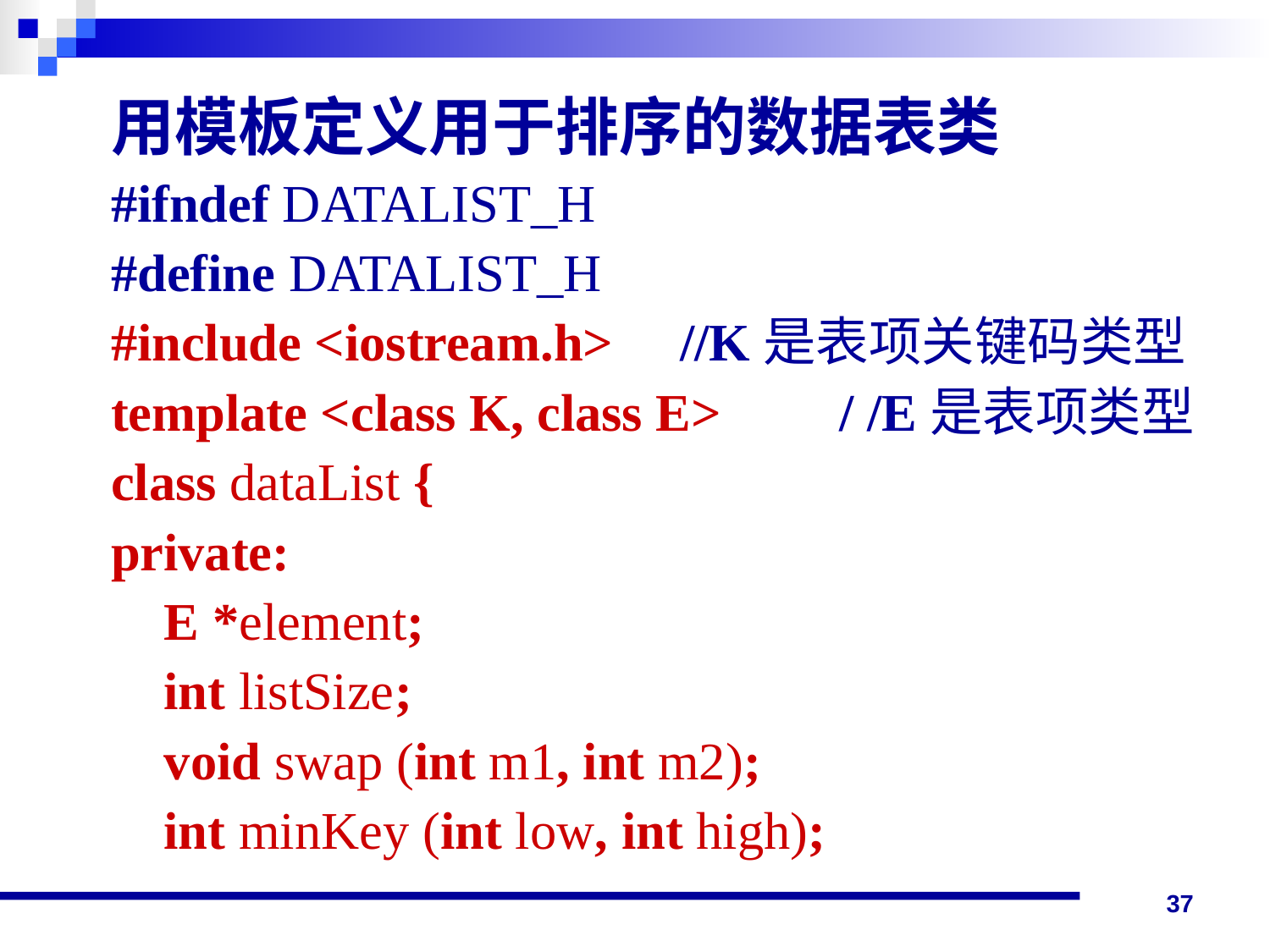

用模板定义用于排序的数据表类
#ifndef DATALIST_H
#define DATALIST_H
#include <iostream.h>     //K是表项关键码类型
template <class K, class E>	       / /E是表项类型
class dataList {
private:
    E *element;
    int listSize;
    void swap (int m1, int m2);
    int minKey (int low, int high);
37